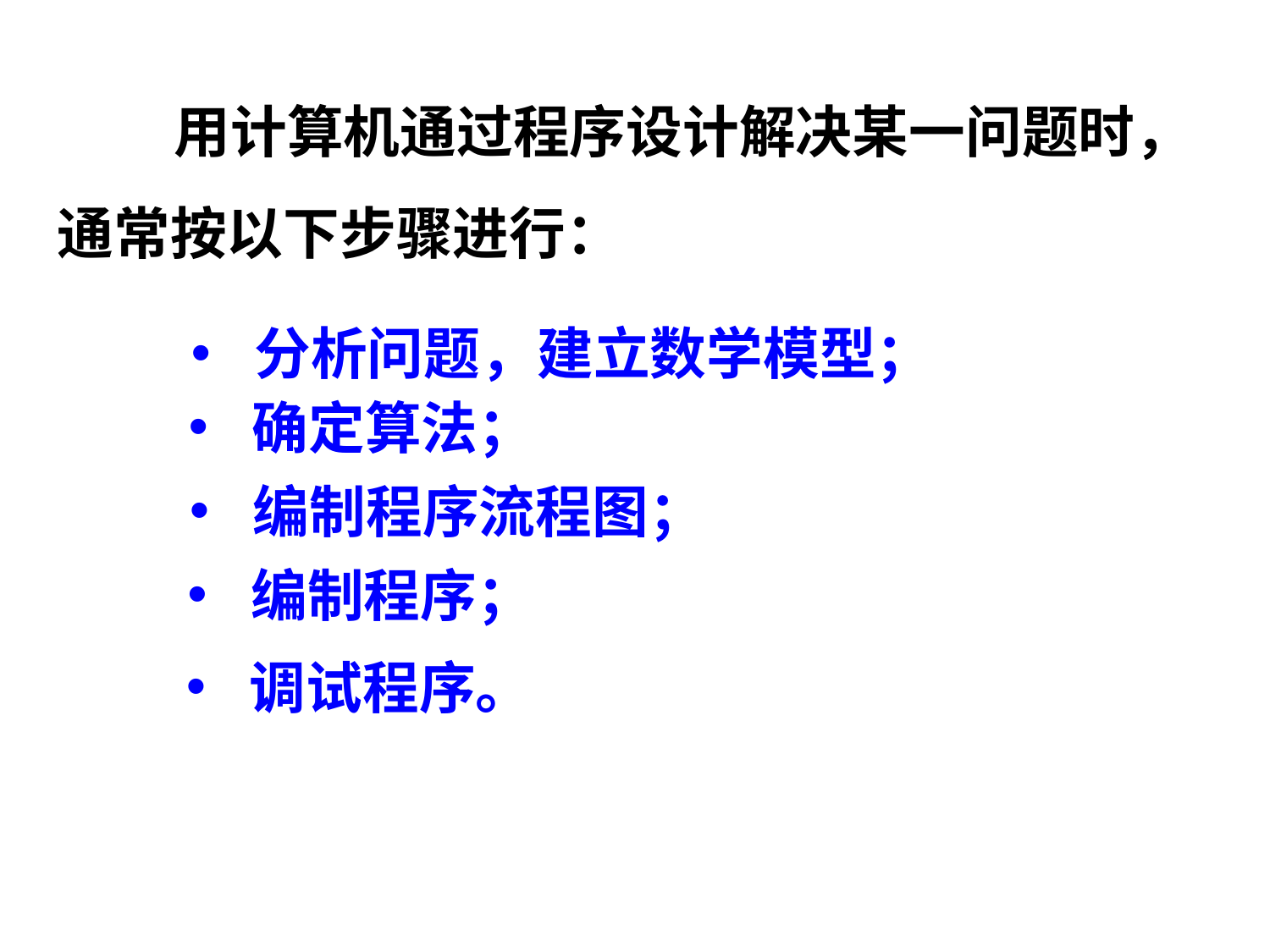

用计算机通过程序设计解决某一问题时，通常按以下步骤进行：
分析问题，建立数学模型；
确定算法；
编制程序流程图；
编制程序；
调试程序。